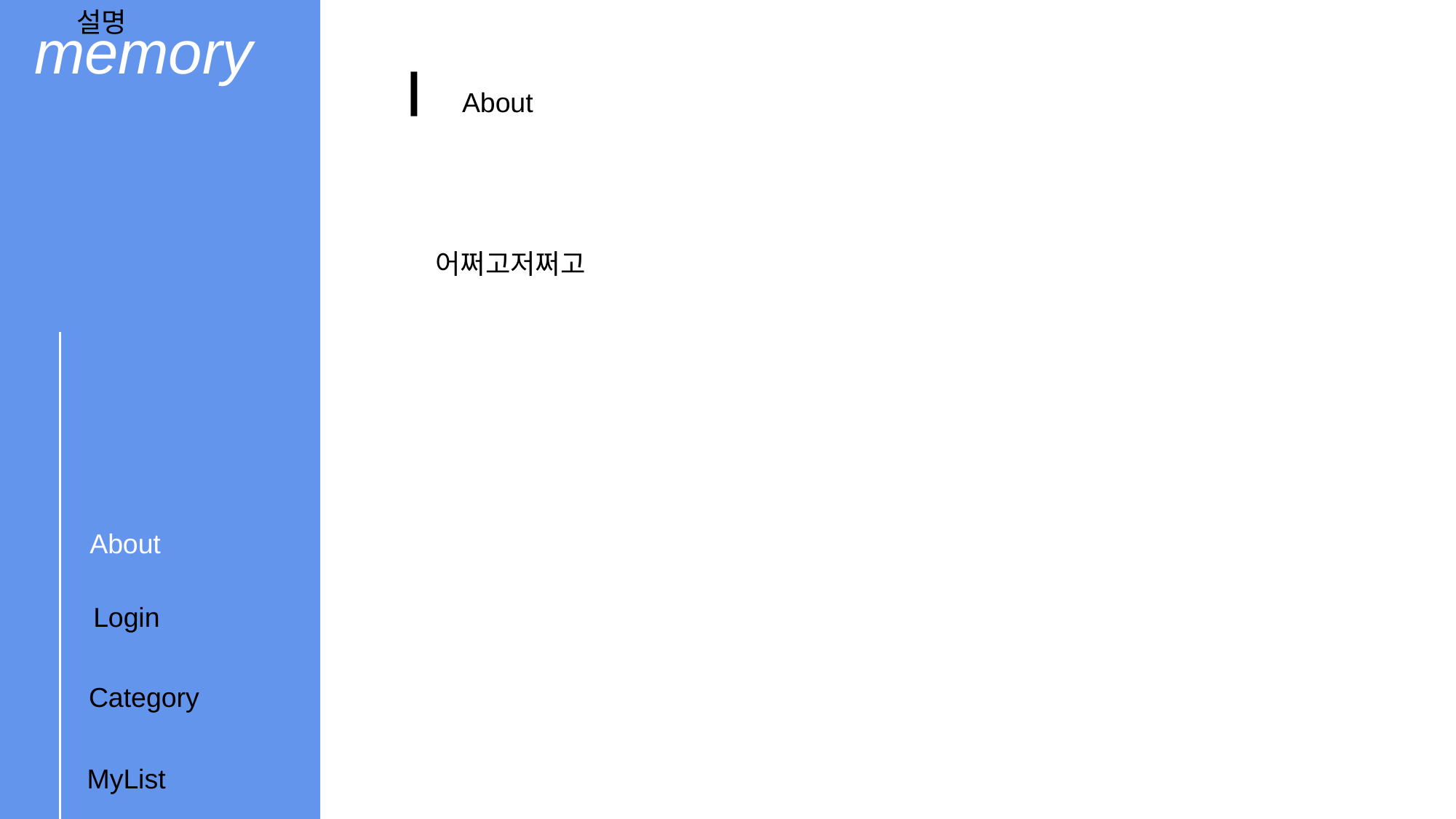

설명
memory
ㅣ About
어쩌고저쩌고
 About
 Login
Category
 MyList